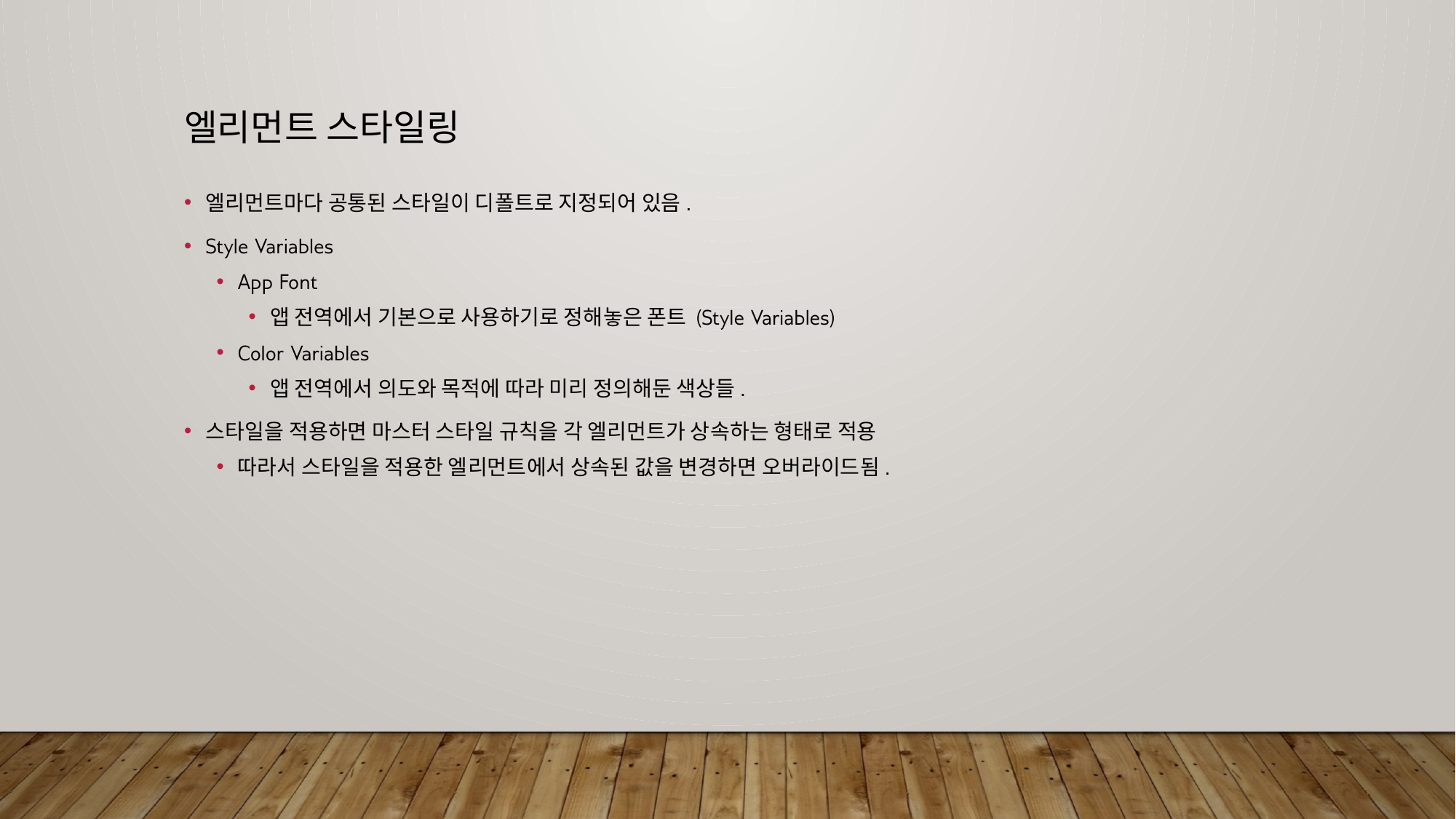

# 엘리먼트 스타일링
엘리먼트마다 공통된 스타일이 디폴트로 지정되어 있음.
Style Variables
App Font
앱 전역에서 기본으로 사용하기로 정해놓은 폰트 (Style Variables)
Color Variables
앱 전역에서 의도와 목적에 따라 미리 정의해둔 색상들.
스타일을 적용하면 마스터 스타일 규칙을 각 엘리먼트가 상속하는 형태로 적용
따라서 스타일을 적용한 엘리먼트에서 상속된 값을 변경하면 오버라이드됨.